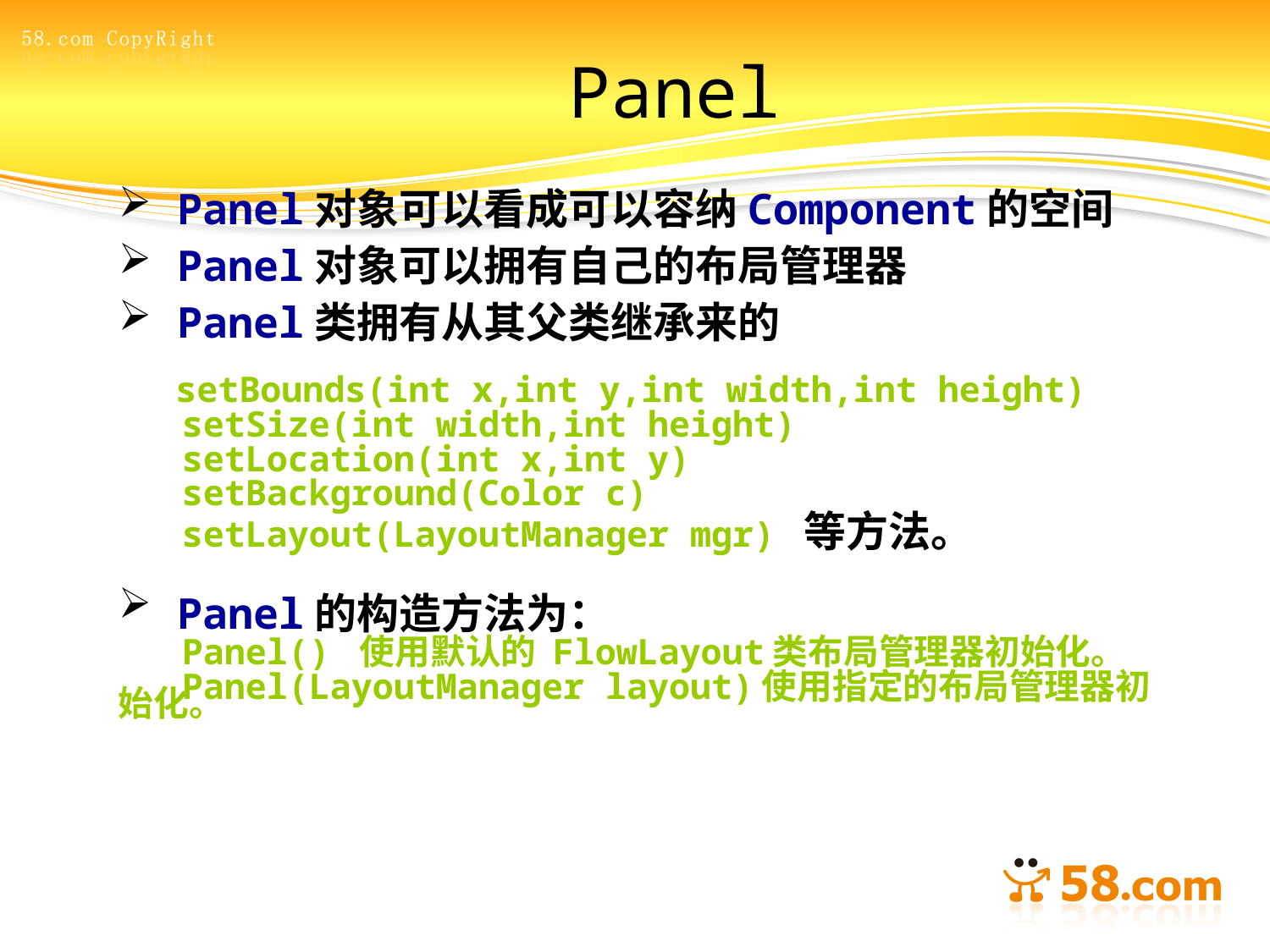

# Panel
 Panel对象可以看成可以容纳Component的空间
 Panel对象可以拥有自己的布局管理器
 Panel类拥有从其父类继承来的

   setBounds(int x,int y,int width,int height)
   setSize(int width,int height)
   setLocation(int x,int y)
   setBackground(Color c)
   setLayout(LayoutManager mgr) 等方法。

 Panel的构造方法为：
   Panel() 使用默认的 FlowLayout类布局管理器初始化。
   Panel(LayoutManager layout)使用指定的布局管理器初始化。